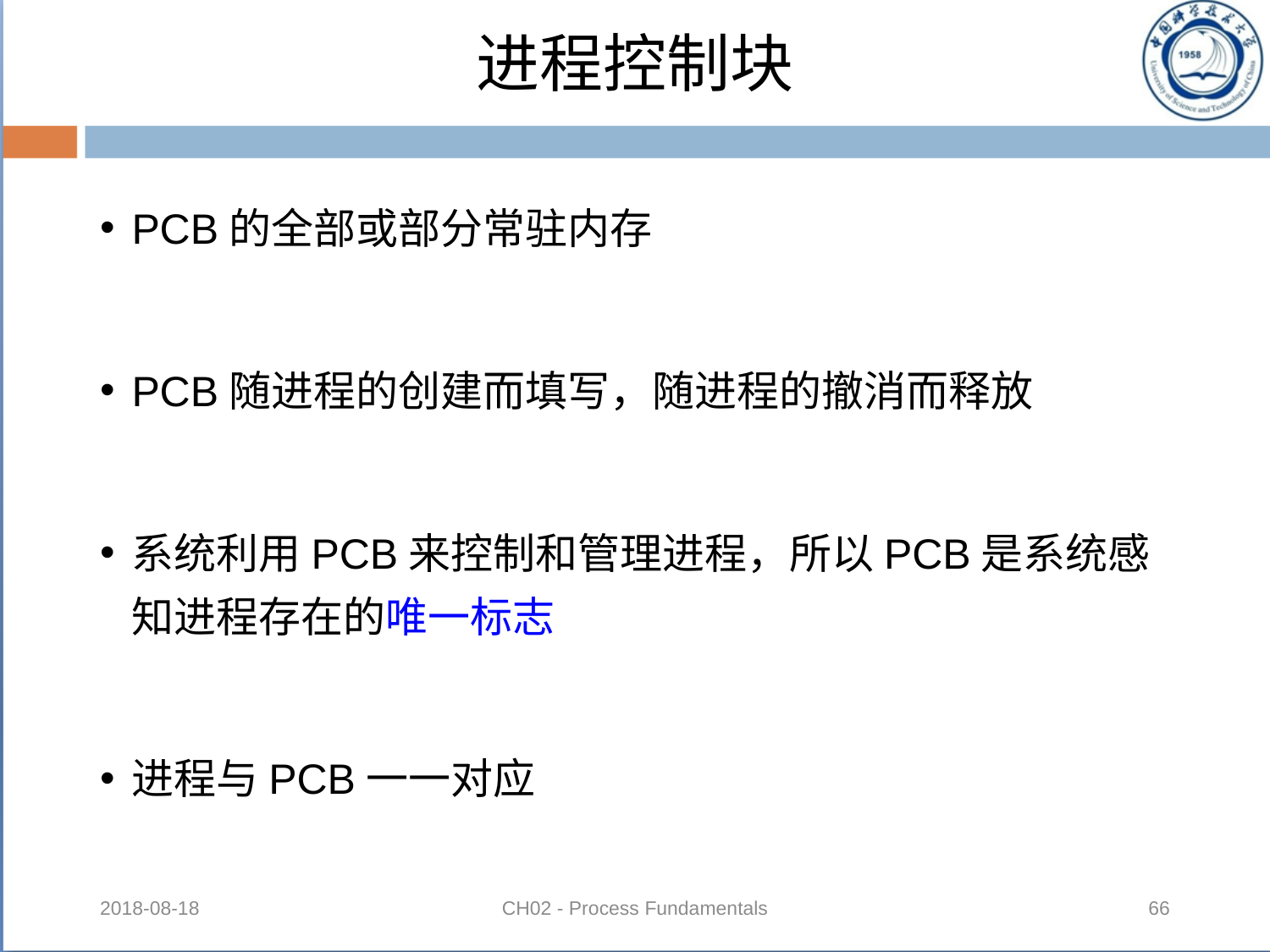

# 进程控制块
PCB的全部或部分常驻内存

PCB随进程的创建而填写，随进程的撤消而释放

系统利用PCB来控制和管理进程，所以PCB是系统感知进程存在的唯一标志

进程与PCB一一对应
2018-08-18
CH02 - Process Fundamentals
66